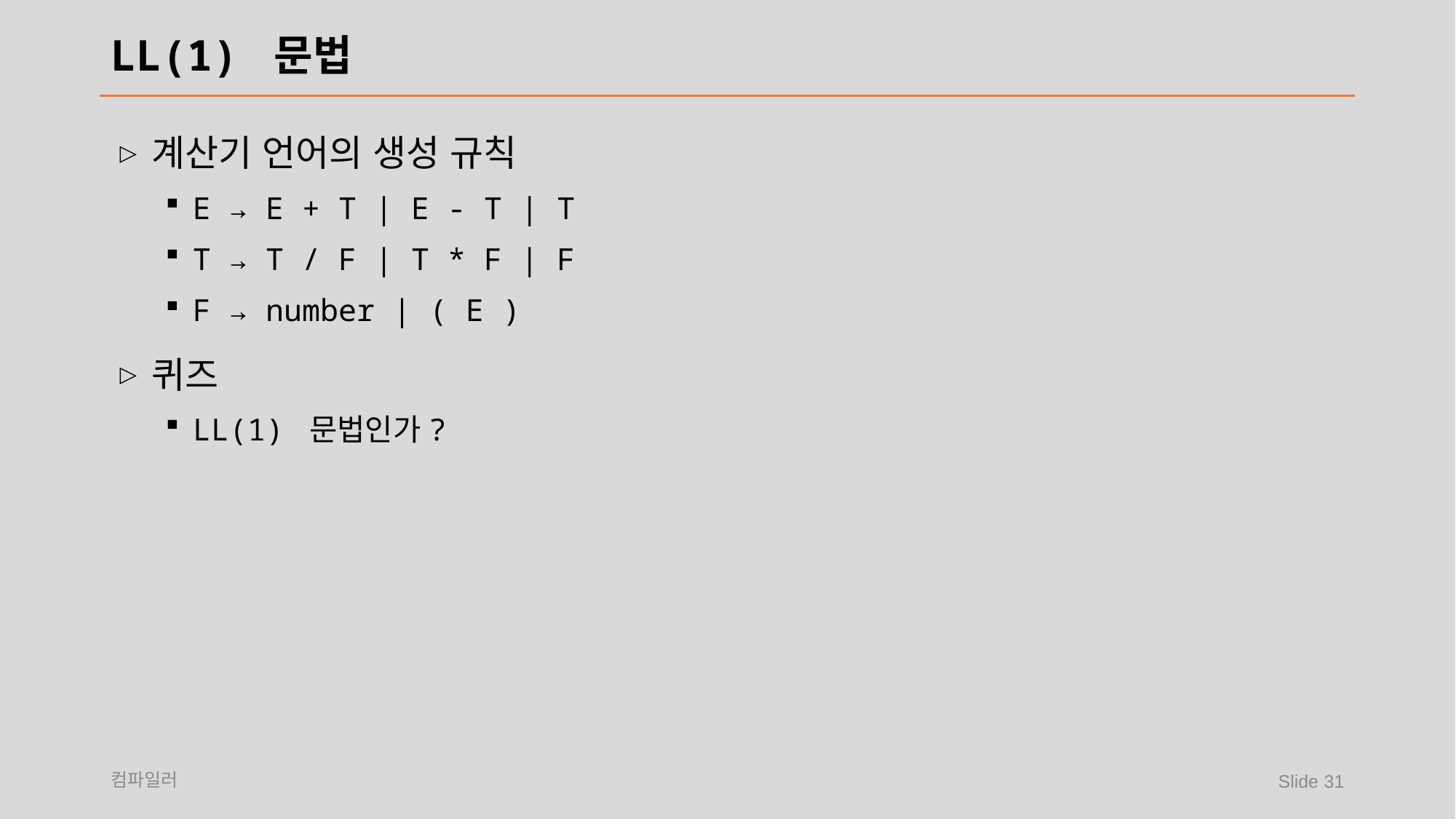

# LL(1) 문법
계산기 언어의 생성 규칙
E → E + T | E - T | T
T → T / F | T * F | F
F → number | ( E )
퀴즈
LL(1) 문법인가?

컴파일러
Slide 31